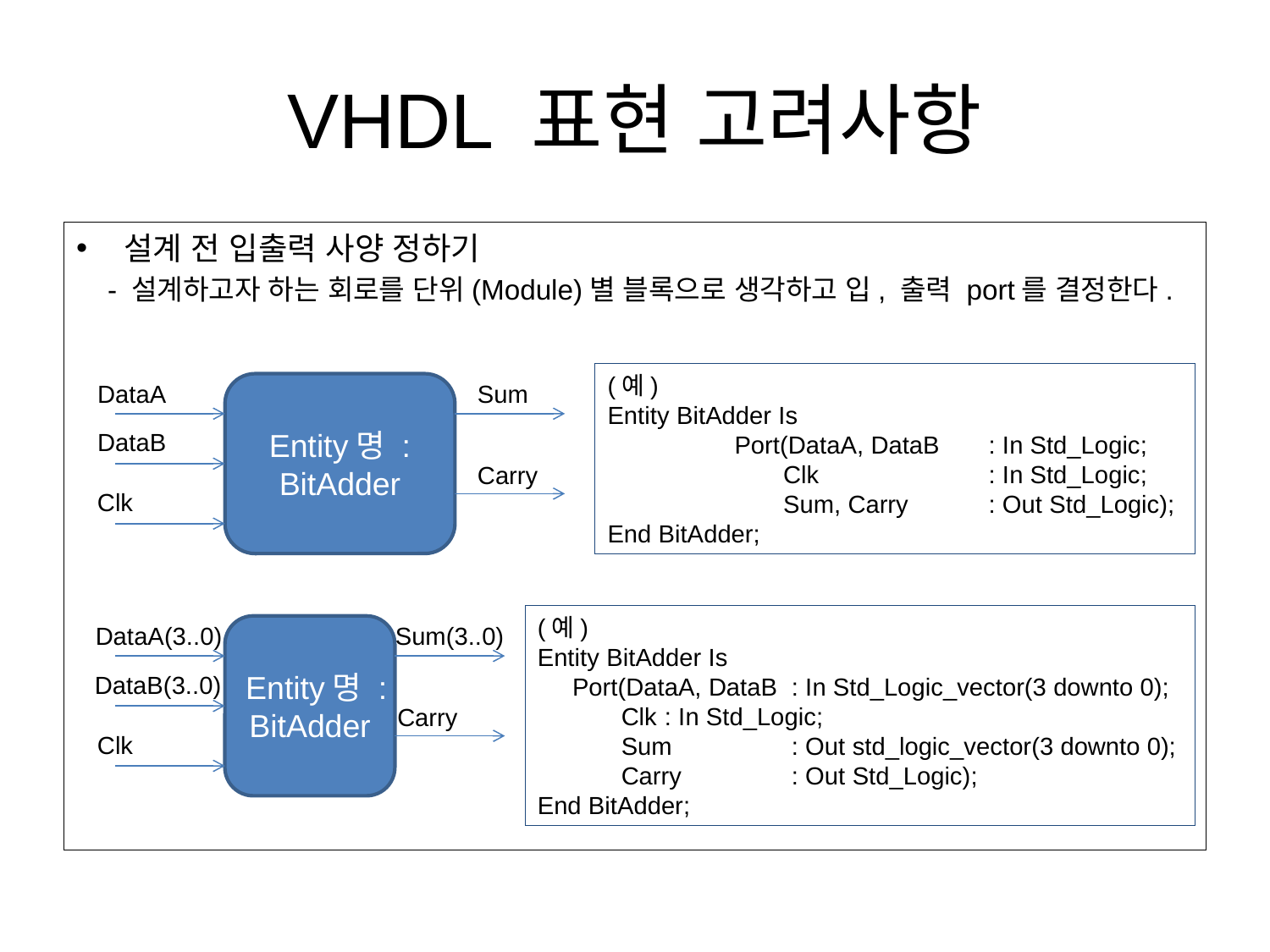

# VHDL 표현 고려사항
설계 전 입출력 사양 정하기
    - 설계하고자 하는 회로를 단위(Module)별 블록으로 생각하고 입, 출력 port를 결정한다.

(예)
Entity BitAdder Is
	Port(DataA, DataB	: In Std_Logic;
	       Clk		: In Std_Logic;
	       Sum, Carry	: Out Std_Logic);
End BitAdder;
DataA
Sum
Entity명 :
BitAdder
DataB
Carry
Clk
(예)
Entity BitAdder Is
     Port(DataA, DataB	: In Std_Logic_vector(3 downto 0);
            Clk	: In Std_Logic;
            Sum	: Out std_logic_vector(3 downto 0);
            Carry	: Out Std_Logic);
End BitAdder;
DataA(3..0)
Sum(3..0)
Entity명 :
BitAdder
DataB(3..0)
Carry
Clk